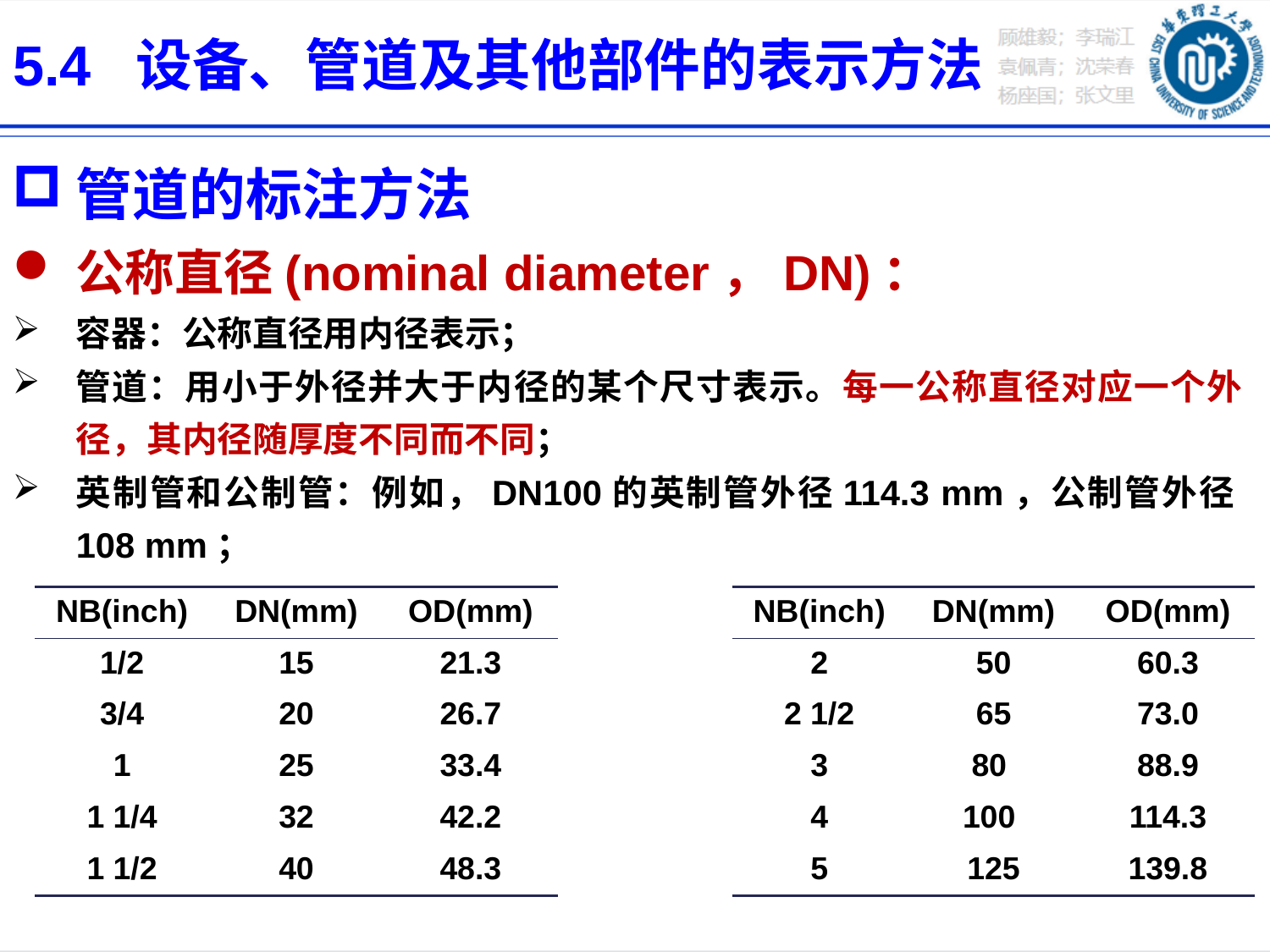

5.4  设备、管道及其他部件的表示方法

管道的标注方法
公称直径(nominal diameter，DN)：
容器：公称直径用内径表示；
管道：用小于外径并大于内径的某个尺寸表示。每一公称直径对应一个外径，其内径随厚度不同而不同；
英制管和公制管：例如，DN100的英制管外径114.3 mm，公制管外径108 mm；
| NB(inch) | DN(mm) | OD(mm) |  | NB(inch) | DN(mm) | OD(mm) |
| --- | --- | --- | --- | --- | --- | --- |
| 1/2 | 15 | 21.3 |  | 2 | 50 | 60.3 |
| 3/4 | 20 | 26.7 |  | 2 1/2 | 65 | 73.0 |
| 1 | 25 | 33.4 |  | 3 | 80 | 88.9 |
| 1 1/4 | 32 | 42.2 |  | 4 | 100 | 114.3 |
| 1 1/2 | 40 | 48.3 |  | 5 | 125 | 139.8 |